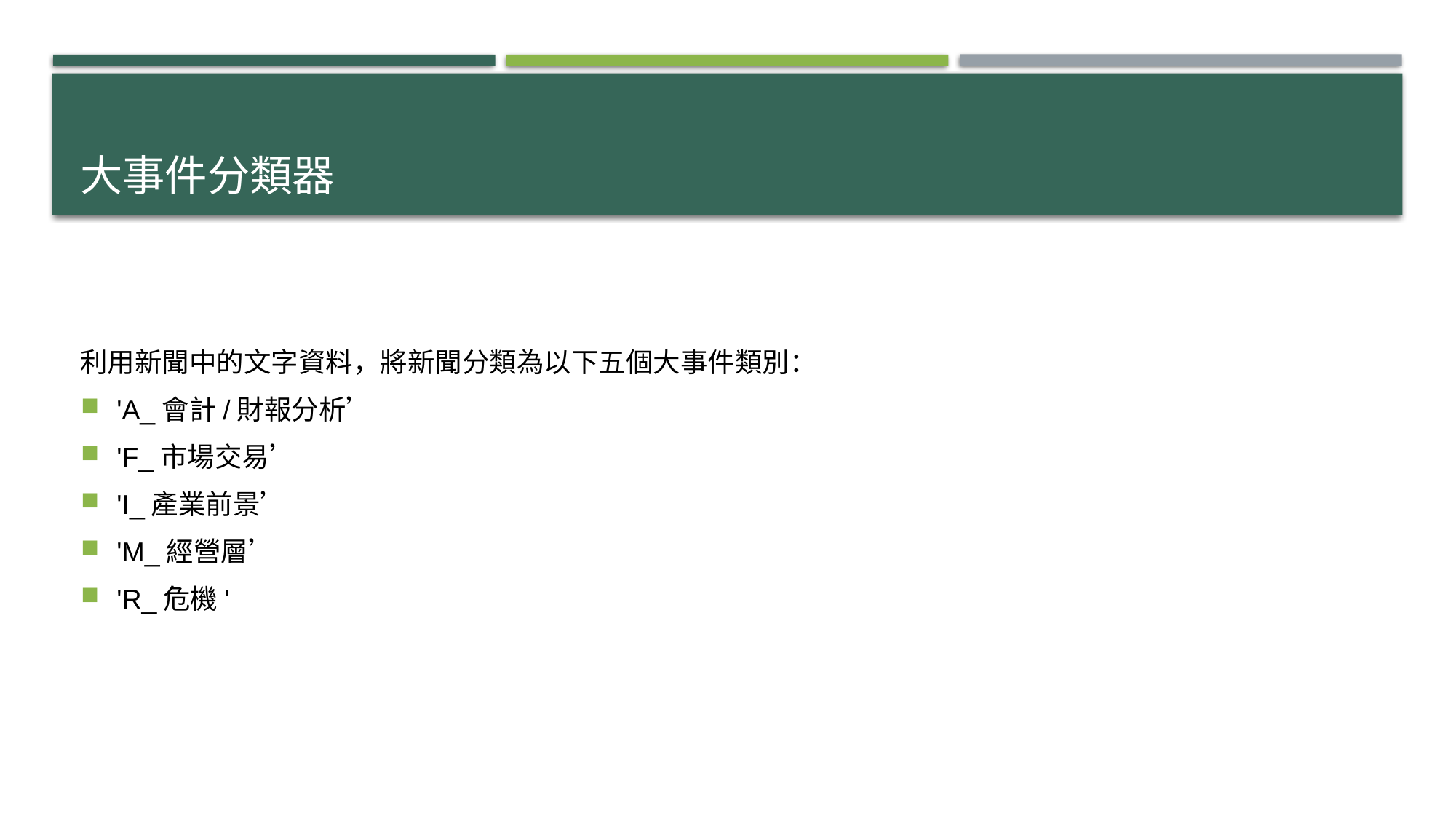

# 大事件分類器
利用新聞中的文字資料，將新聞分類為以下五個大事件類別：
'A_會計/財報分析’
'F_市場交易’
'I_產業前景’
'M_經營層’
'R_危機'